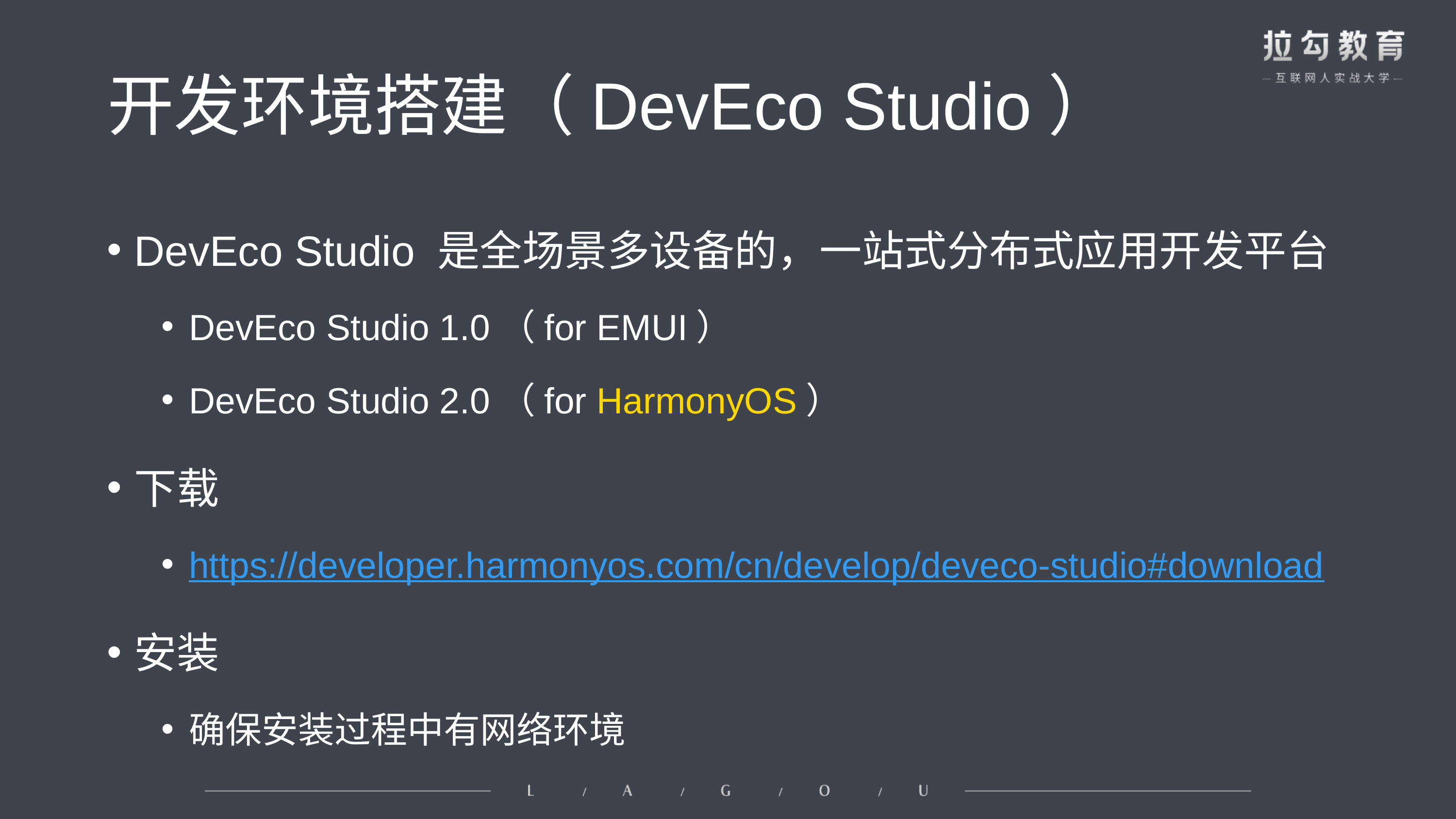

# 开发环境搭建（DevEco Studio）
DevEco Studio 是全场景多设备的，一站式分布式应用开发平台
DevEco Studio 1.0（for EMUI）
DevEco Studio 2.0（for HarmonyOS）
下载
https://developer.harmonyos.com/cn/develop/deveco-studio#download
安装
确保安装过程中有网络环境